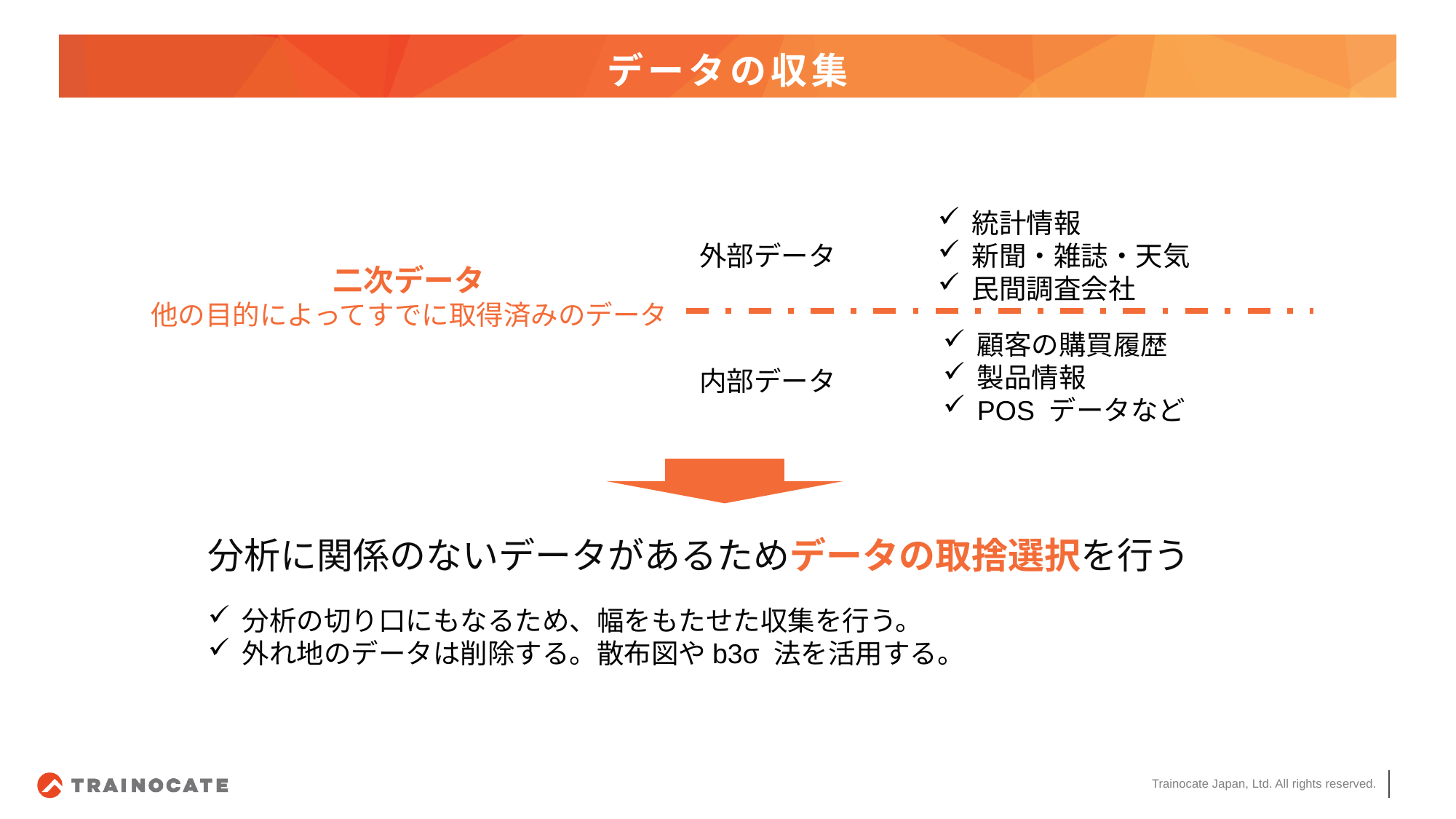

# データの収集
統計情報
新聞・雑誌・天気
民間調査会社
外部データ
二次データ
他の目的によってすでに取得済みのデータ
顧客の購買履歴
製品情報
POS データなど
内部データ

分析に関係のないデータがあるためデータの取捨選択を行う
分析の切り口にもなるため、幅をもたせた収集を行う。
外れ地のデータは削除する。散布図やb3σ 法を活用する。